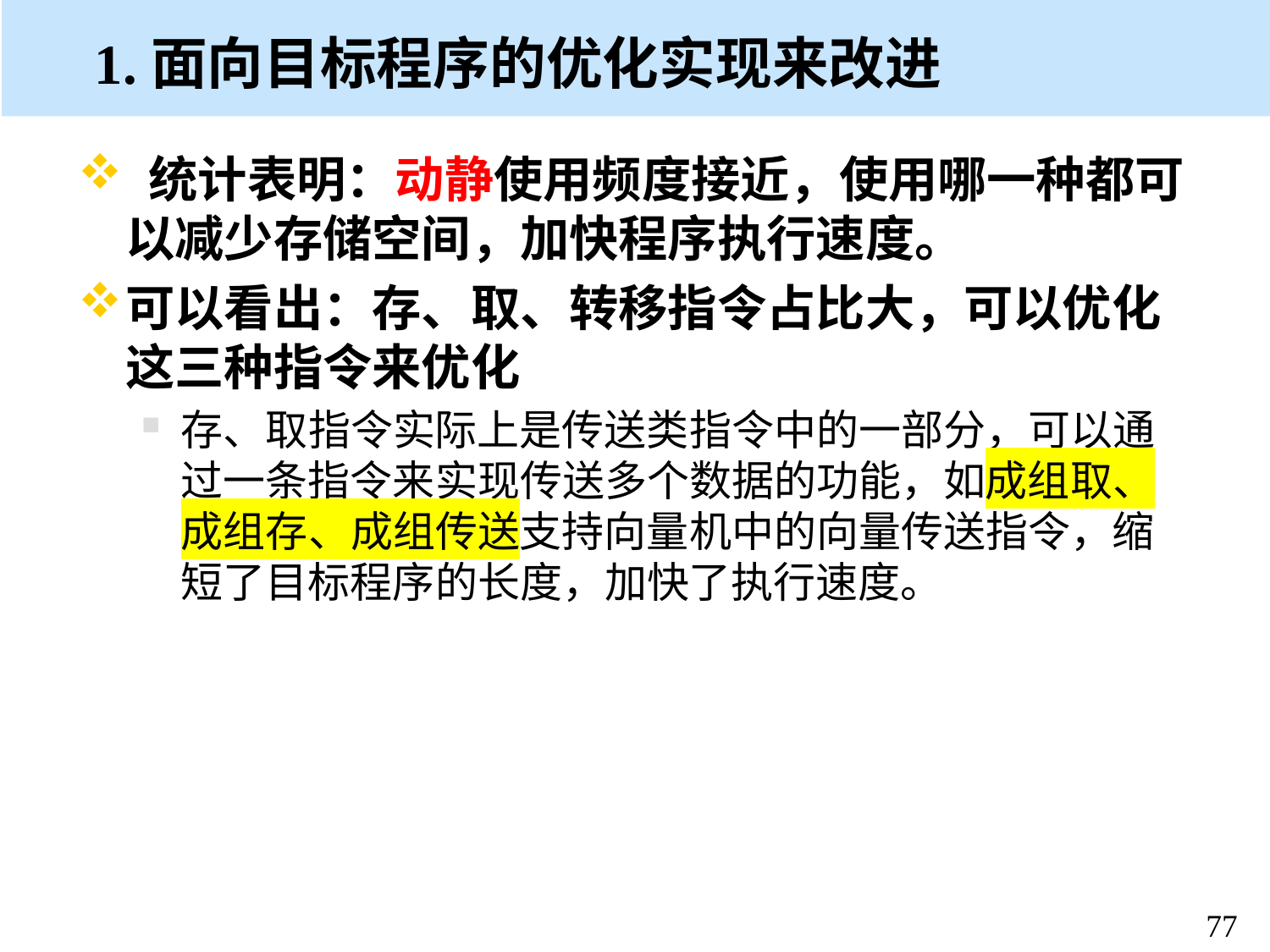

# 1.面向目标程序的优化实现来改进
 统计表明：动静使用频度接近，使用哪一种都可以减少存储空间，加快程序执行速度。
可以看出：存、取、转移指令占比大，可以优化这三种指令来优化
存、取指令实际上是传送类指令中的一部分，可以通过一条指令来实现传送多个数据的功能，如成组取、成组存、成组传送支持向量机中的向量传送指令，缩短了目标程序的长度，加快了执行速度。